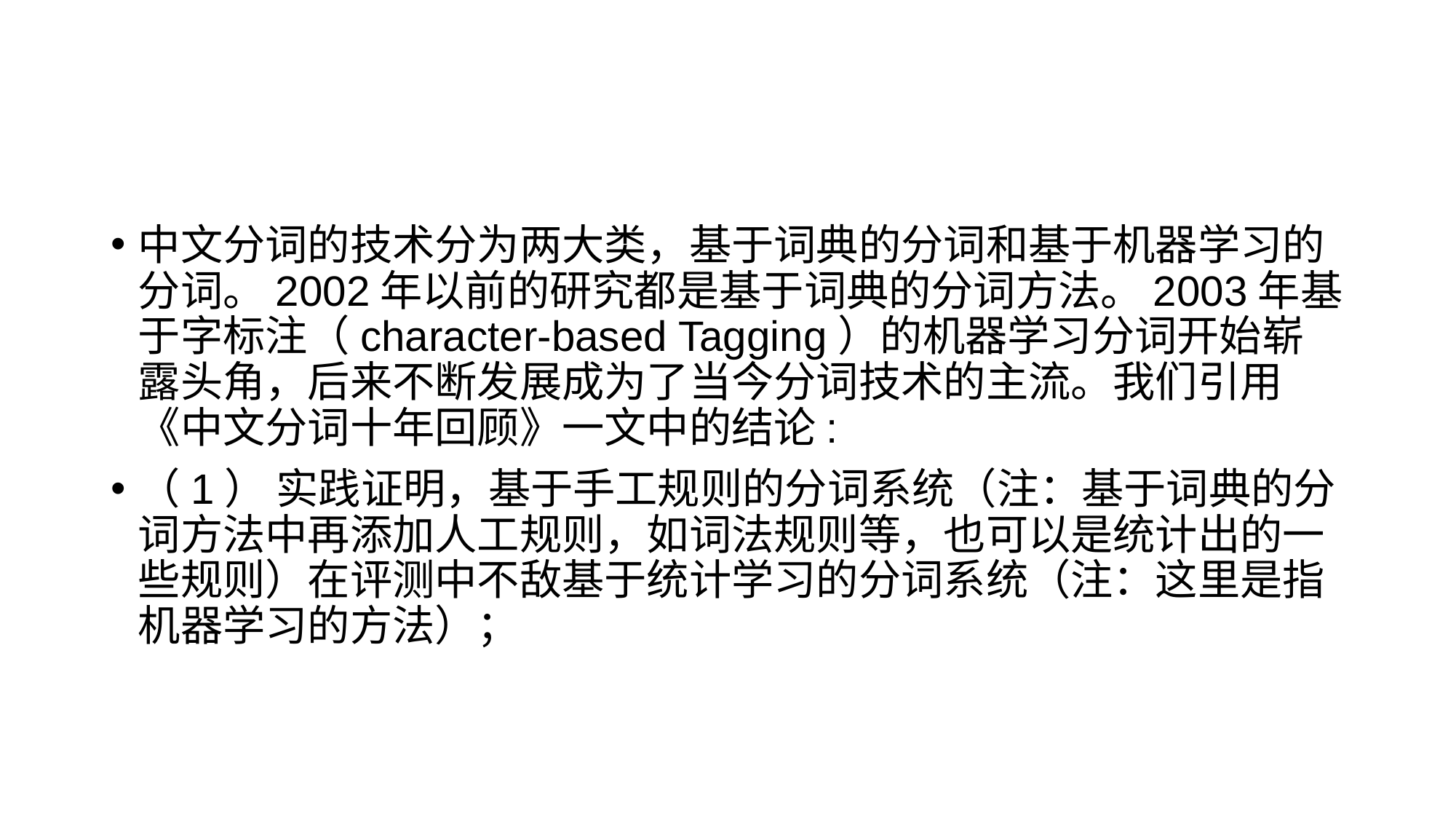

#
中文分词的技术分为两大类，基于词典的分词和基于机器学习的分词。2002年以前的研究都是基于词典的分词方法。2003年基于字标注（character-based Tagging）的机器学习分词开始崭露头角，后来不断发展成为了当今分词技术的主流。我们引用《中文分词十年回顾》一文中的结论:
（1） 实践证明，基于手工规则的分词系统（注：基于词典的分词方法中再添加人工规则，如词法规则等，也可以是统计出的一些规则）在评测中不敌基于统计学习的分词系统（注：这里是指机器学习的方法）；